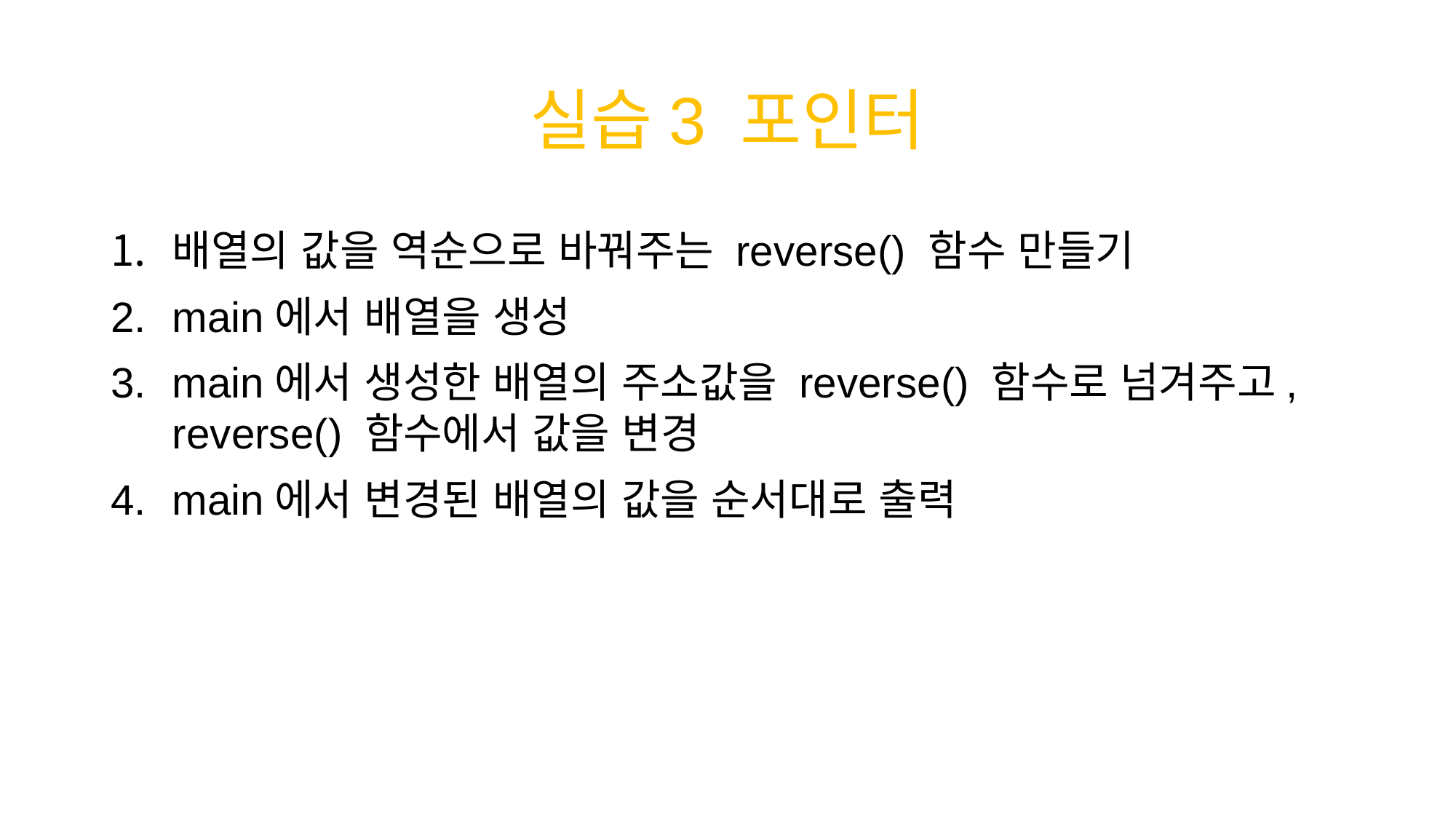

# 실습3 포인터
배열의 값을 역순으로 바꿔주는 reverse() 함수 만들기
main에서 배열을 생성
main에서 생성한 배열의 주소값을 reverse() 함수로 넘겨주고, reverse() 함수에서 값을 변경
main에서 변경된 배열의 값을 순서대로 출력